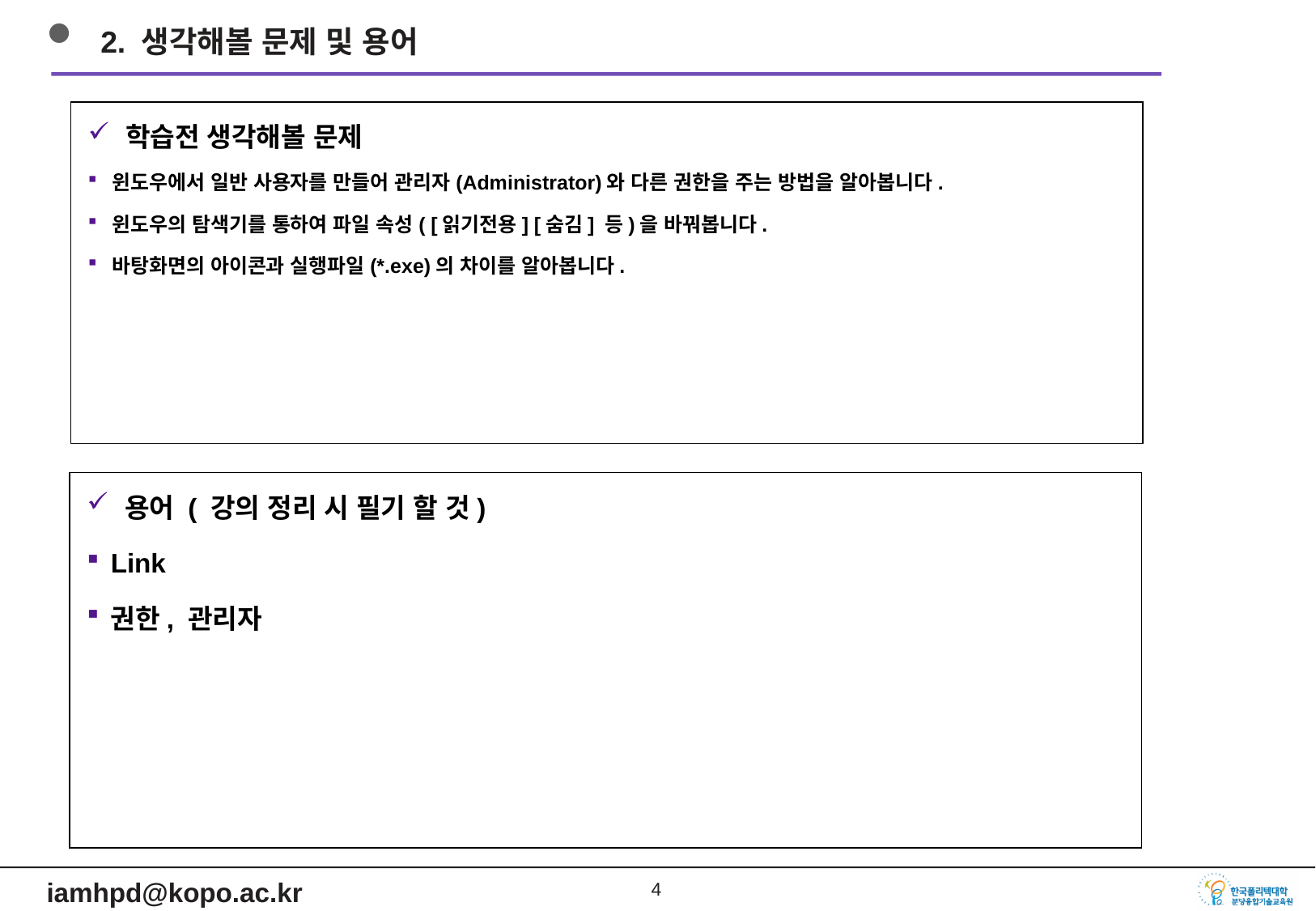

2. 생각해볼 문제 및 용어
학습전 생각해볼 문제
윈도우에서 일반 사용자를 만들어 관리자(Administrator)와 다른 권한을 주는 방법을 알아봅니다.
윈도우의 탐색기를 통하여 파일 속성( [읽기전용] [숨김] 등)을 바꿔봅니다.
바탕화면의 아이콘과 실행파일(*.exe)의 차이를 알아봅니다.
용어 ( 강의 정리 시 필기 할 것)
Link
권한, 관리자
4